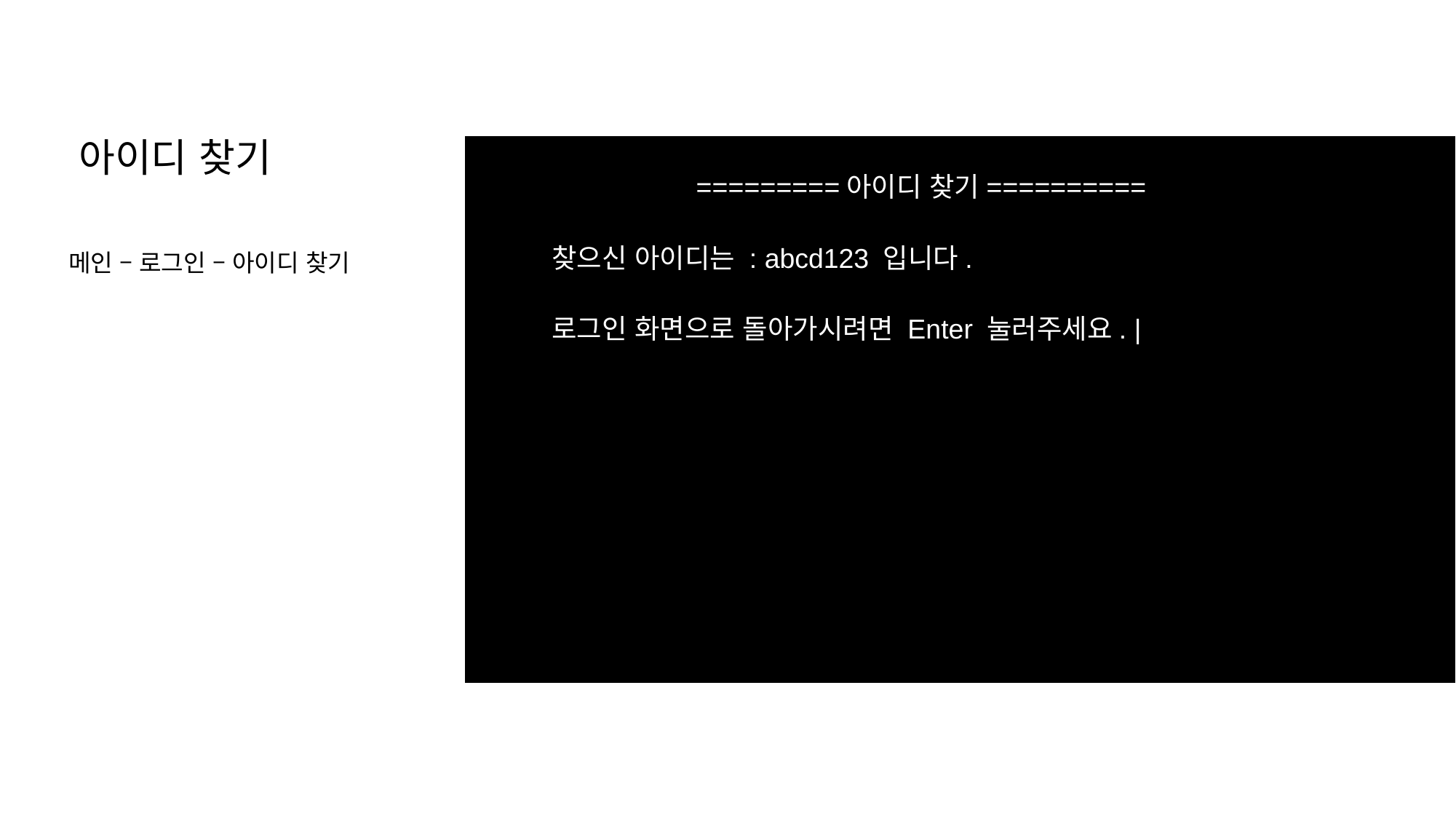

아이디 찾기

=========아이디 찾기==========
찾으신 아이디는 : abcd123 입니다.
메인 – 로그인 – 아이디 찾기
로그인 화면으로 돌아가시려면 Enter 눌러주세요. |